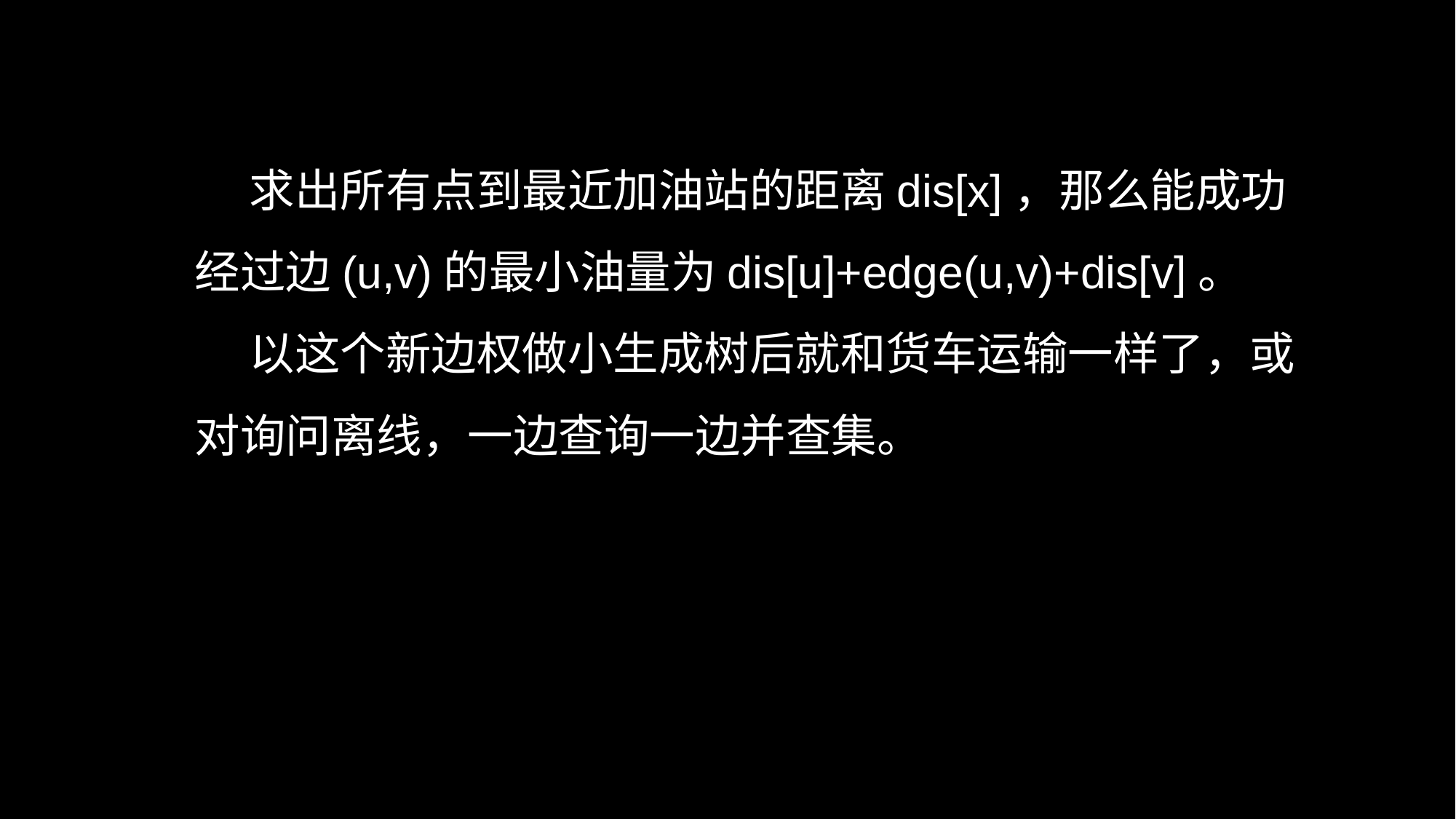

求出所有点到最近加油站的距离dis[x]，那么能成功经过边(u,v)的最小油量为dis[u]+edge(u,v)+dis[v]。
以这个新边权做小生成树后就和货车运输一样了，或对询问离线，一边查询一边并查集。